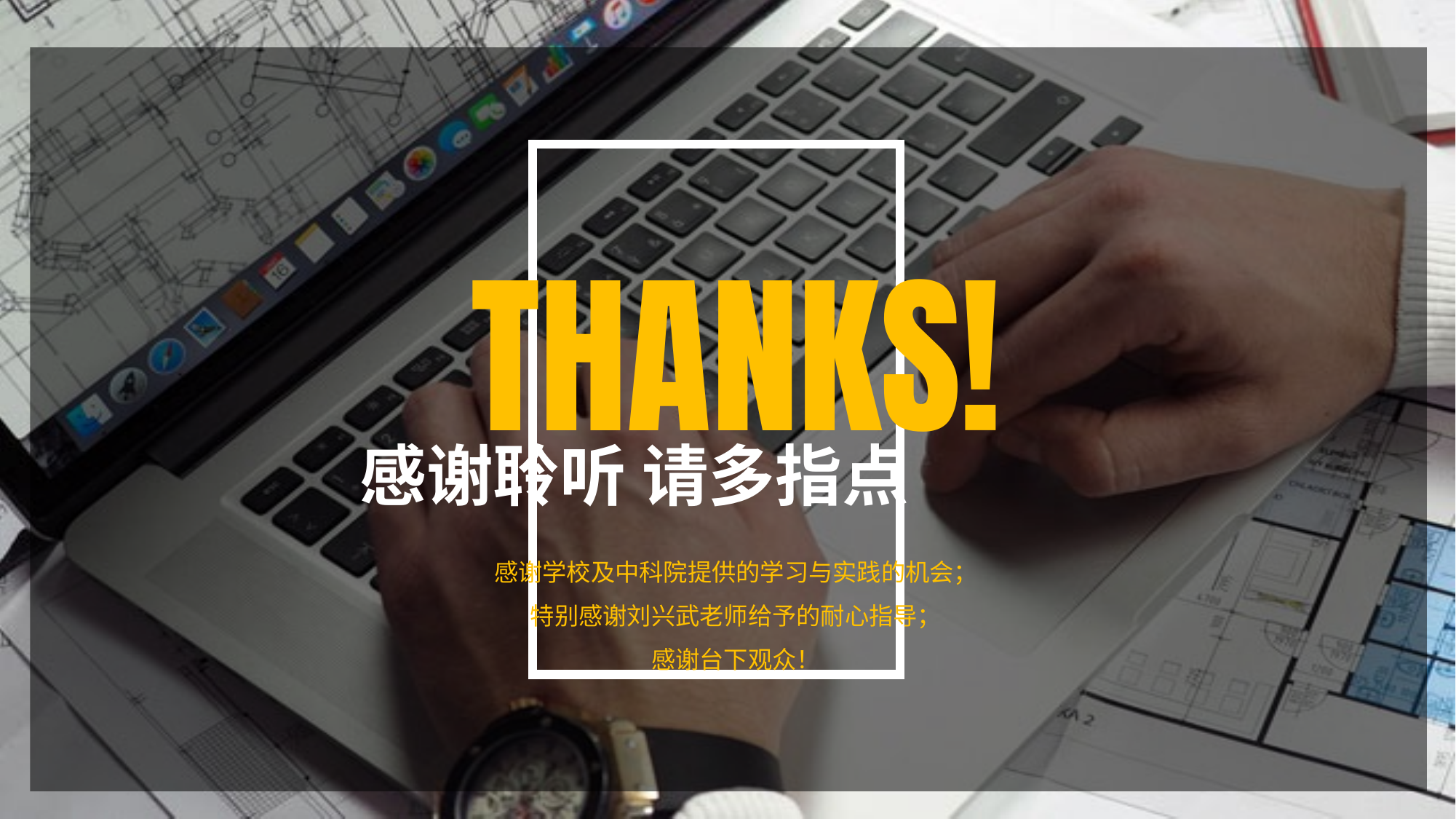

THANKS!
感谢学校及中科院提供的学习与实践的机会；
特别感谢刘兴武老师给予的耐心指导；
感谢台下观众！

感谢聆听 请多指点